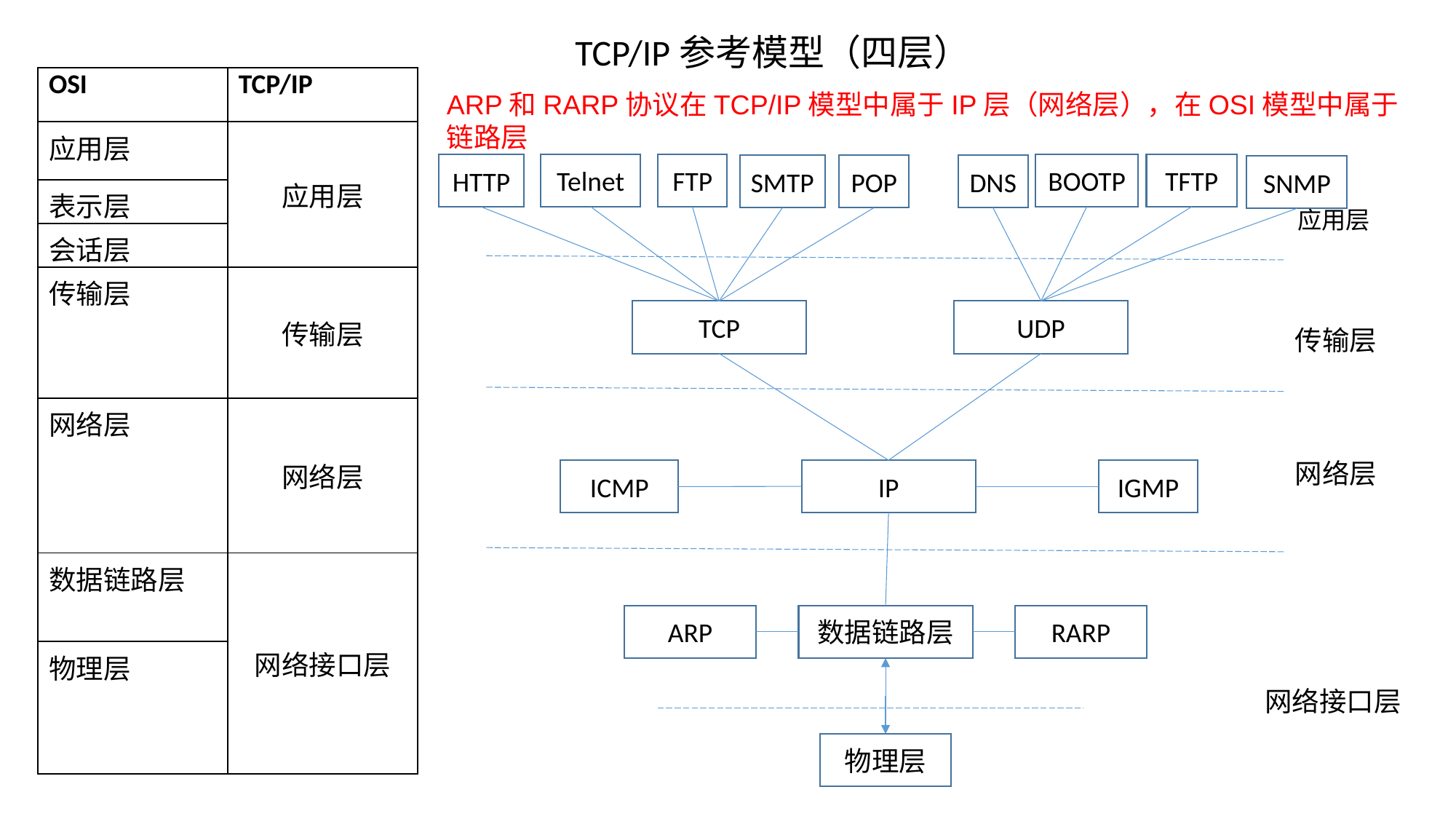

TCP/IP参考模型（四层）
| OSI | TCP/IP |
| --- | --- |
| 应用层 | 应用层 |
| 表示层 |  |
| 会话层 |  |
| 传输层 | 传输层 |
| 网络层 | 网络层 |
| 数据链路层 | 网络接口层 |
| 物理层 |  |
ARP和RARP协议在TCP/IP模型中属于IP层（网络层），在OSI模型中属于链路层
Telnet
FTP
BOOTP
TFTP
HTTP
SMTP
POP
DNS
SNMP
应用层
TCP
UDP
传输层
网络层
IP
IGMP
ICMP
ARP
数据链路层
RARP
网络接口层
物理层